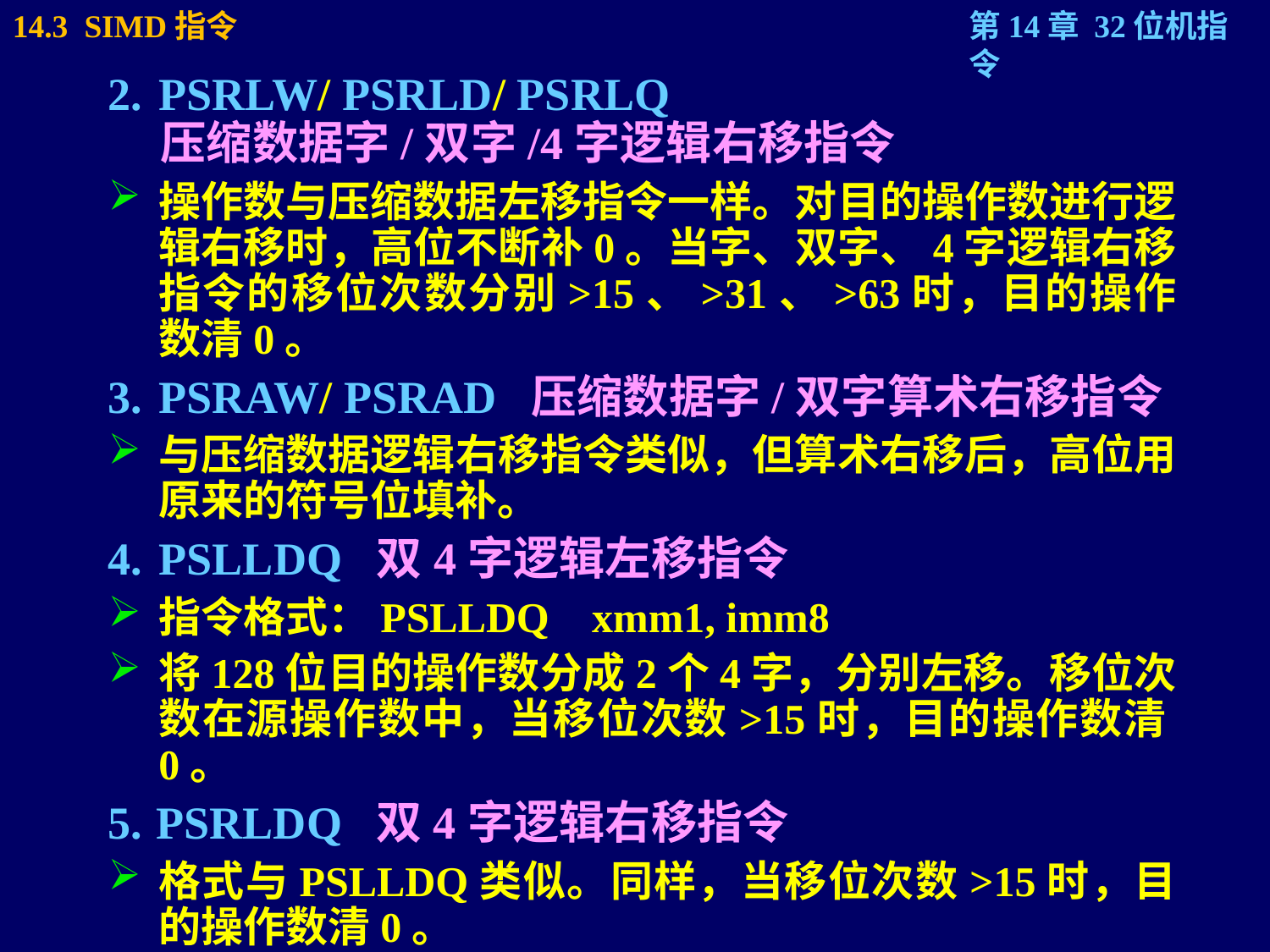

PSRLW/ PSRLD/ PSRLQ
    压缩数据字/双字/4字逻辑右移指令
操作数与压缩数据左移指令一样。对目的操作数进行逻辑右移时，高位不断补0。当字、双字、4字逻辑右移指令的移位次数分别>15、>31、>63时，目的操作数清0。
PSRAW/ PSRAD  压缩数据字/双字算术右移指令
与压缩数据逻辑右移指令类似，但算术右移后，高位用原来的符号位填补。
PSLLDQ  双4字逻辑左移指令
指令格式：PSLLDQ    xmm1, imm8
将128位目的操作数分成2个4字，分别左移。移位次数在源操作数中，当移位次数>15时，目的操作数清0。
 PSRLDQ  双4字逻辑右移指令
格式与PSLLDQ类似。同样，当移位次数>15时，目的操作数清0。